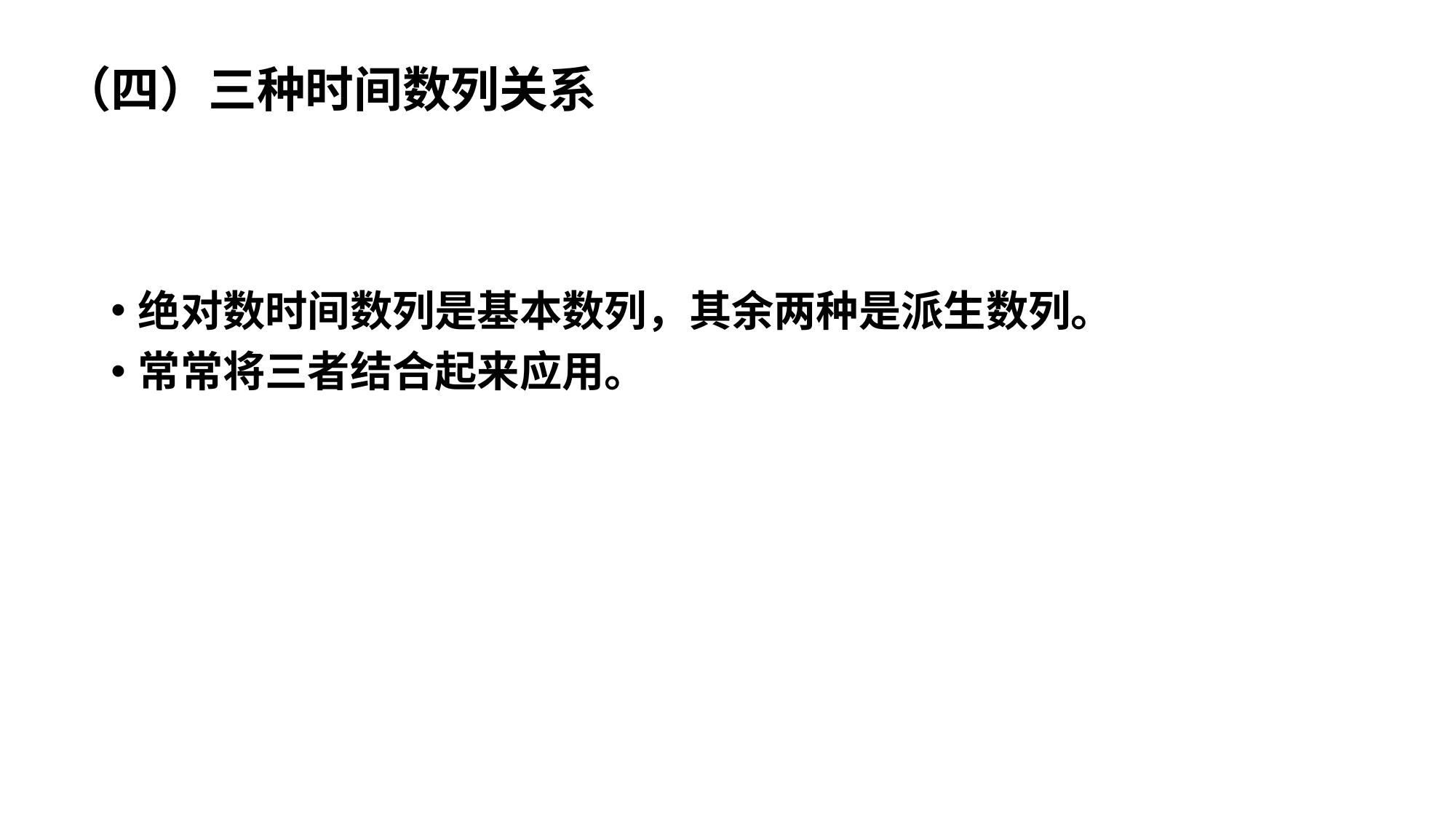

# （四）三种时间数列关系

绝对数时间数列是基本数列，其余两种是派生数列。
常常将三者结合起来应用。